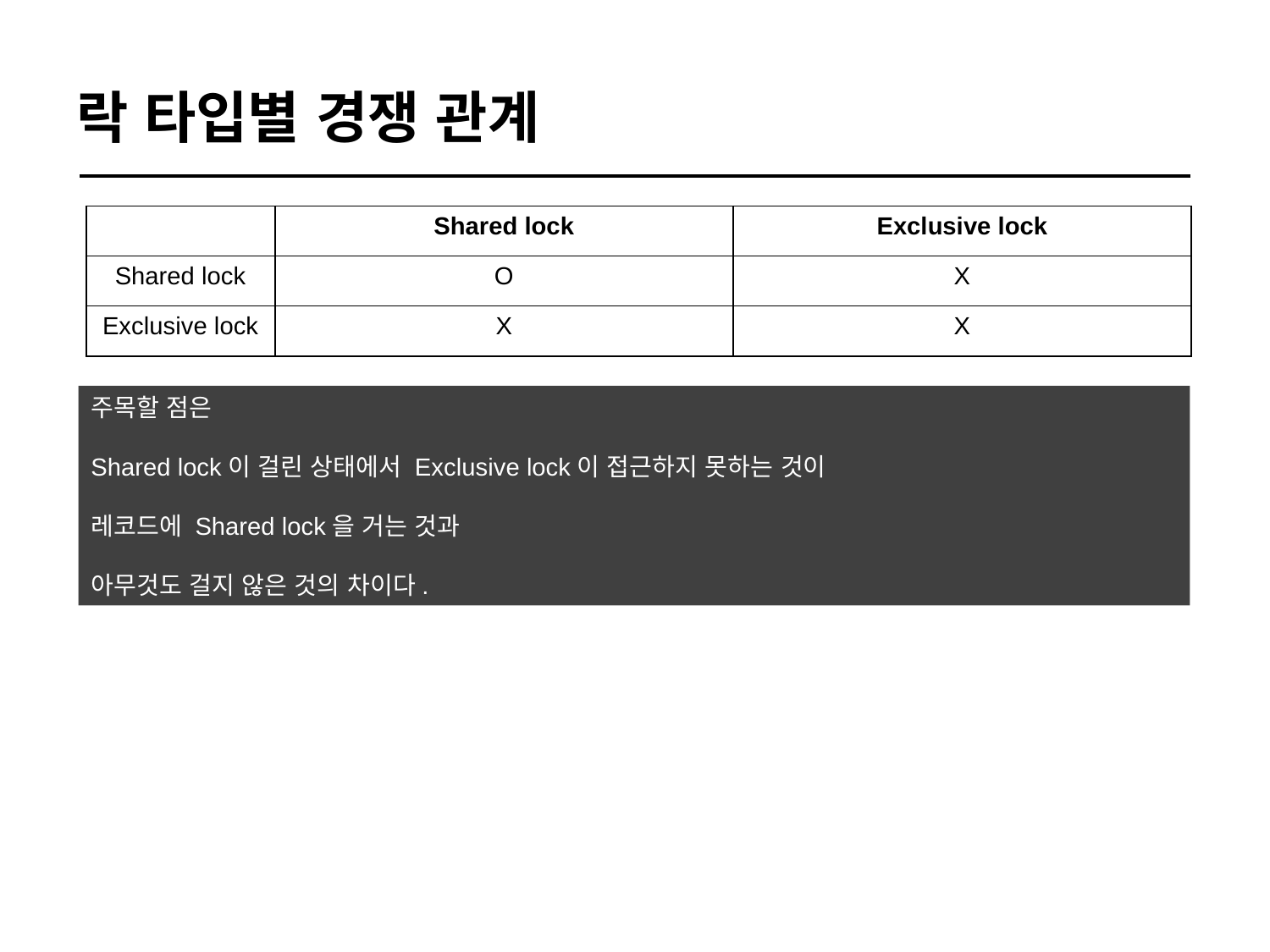

# 락 타입별 경쟁 관계
|  | Shared lock | Exclusive lock |
| --- | --- | --- |
| Shared lock | O | X |
| Exclusive lock | X | X |
주목할 점은
Shared lock이 걸린 상태에서 Exclusive lock이 접근하지 못하는 것이
레코드에 Shared lock을 거는 것과
아무것도 걸지 않은 것의 차이다.